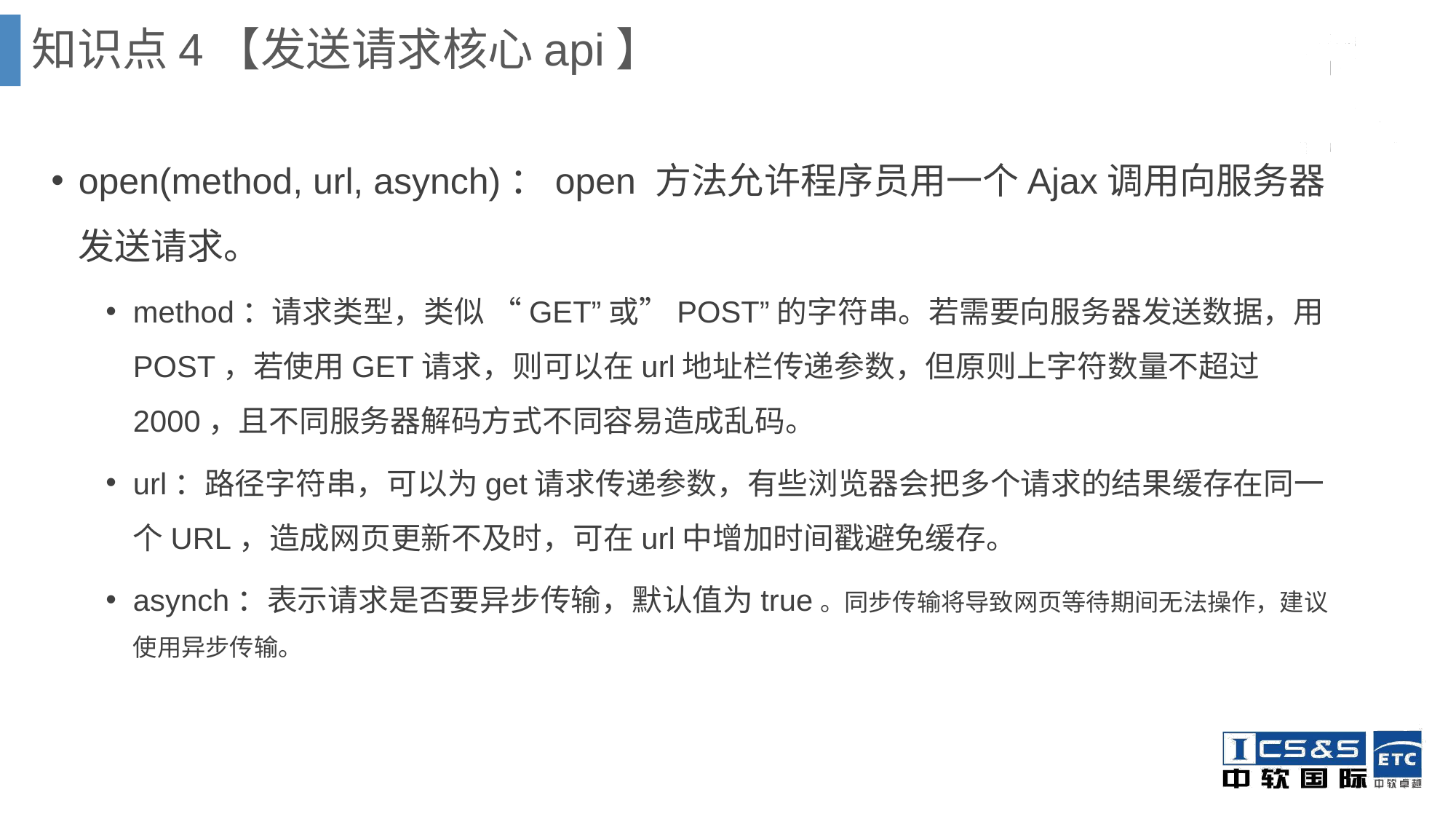

知识点4【发送请求核心api】
open(method, url, asynch)：open 方法允许程序员用一个Ajax调用向服务器发送请求。
method：请求类型，类似 “GET”或”POST”的字符串。若需要向服务器发送数据，用POST，若使用GET请求，则可以在url地址栏传递参数，但原则上字符数量不超过2000，且不同服务器解码方式不同容易造成乱码。
url：路径字符串，可以为get请求传递参数，有些浏览器会把多个请求的结果缓存在同一个URL，造成网页更新不及时，可在url中增加时间戳避免缓存。
asynch：表示请求是否要异步传输，默认值为true。同步传输将导致网页等待期间无法操作，建议使用异步传输。